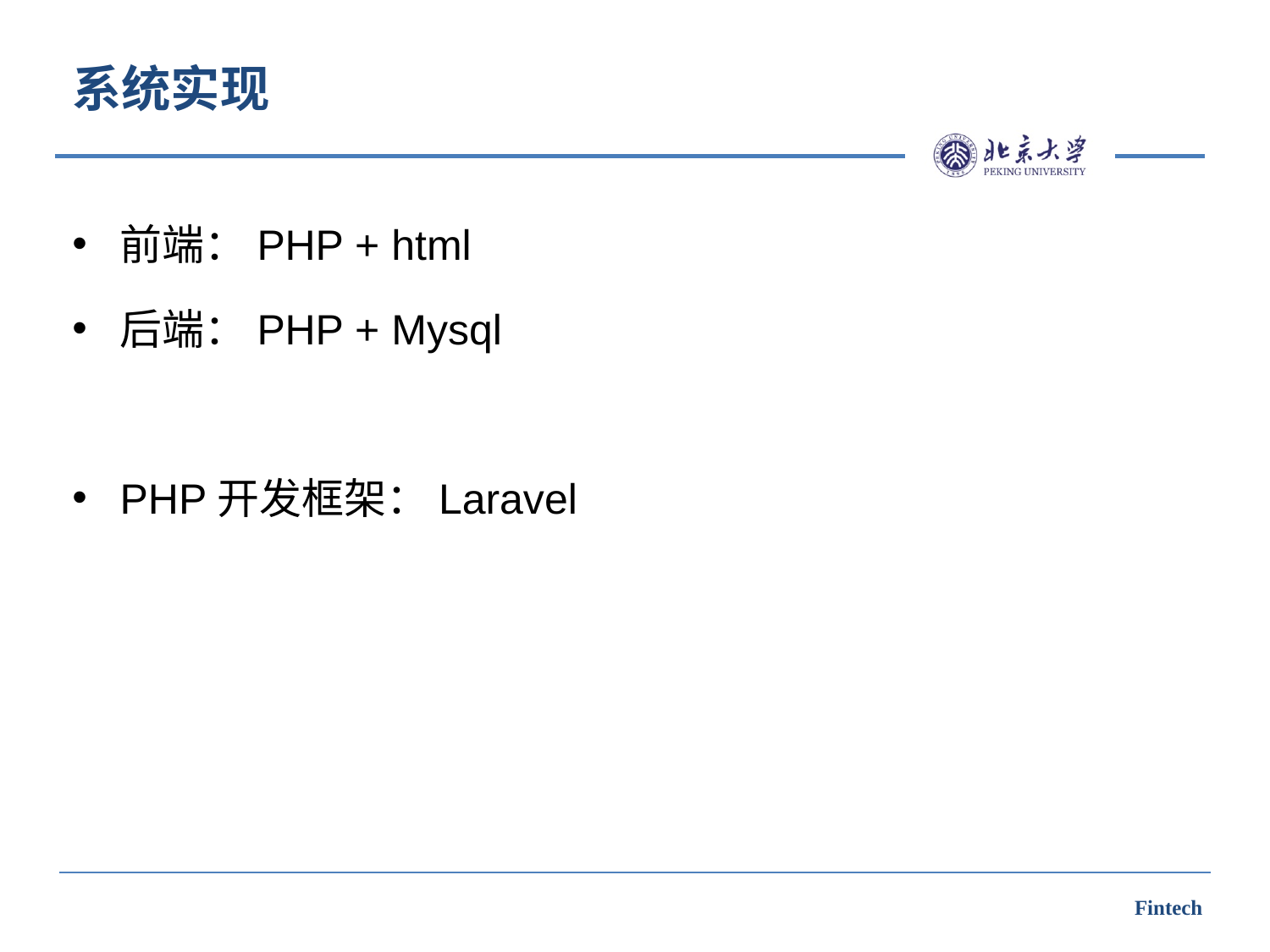

# 系统实现
前端：PHP + html
后端：PHP + Mysql

PHP开发框架：Laravel